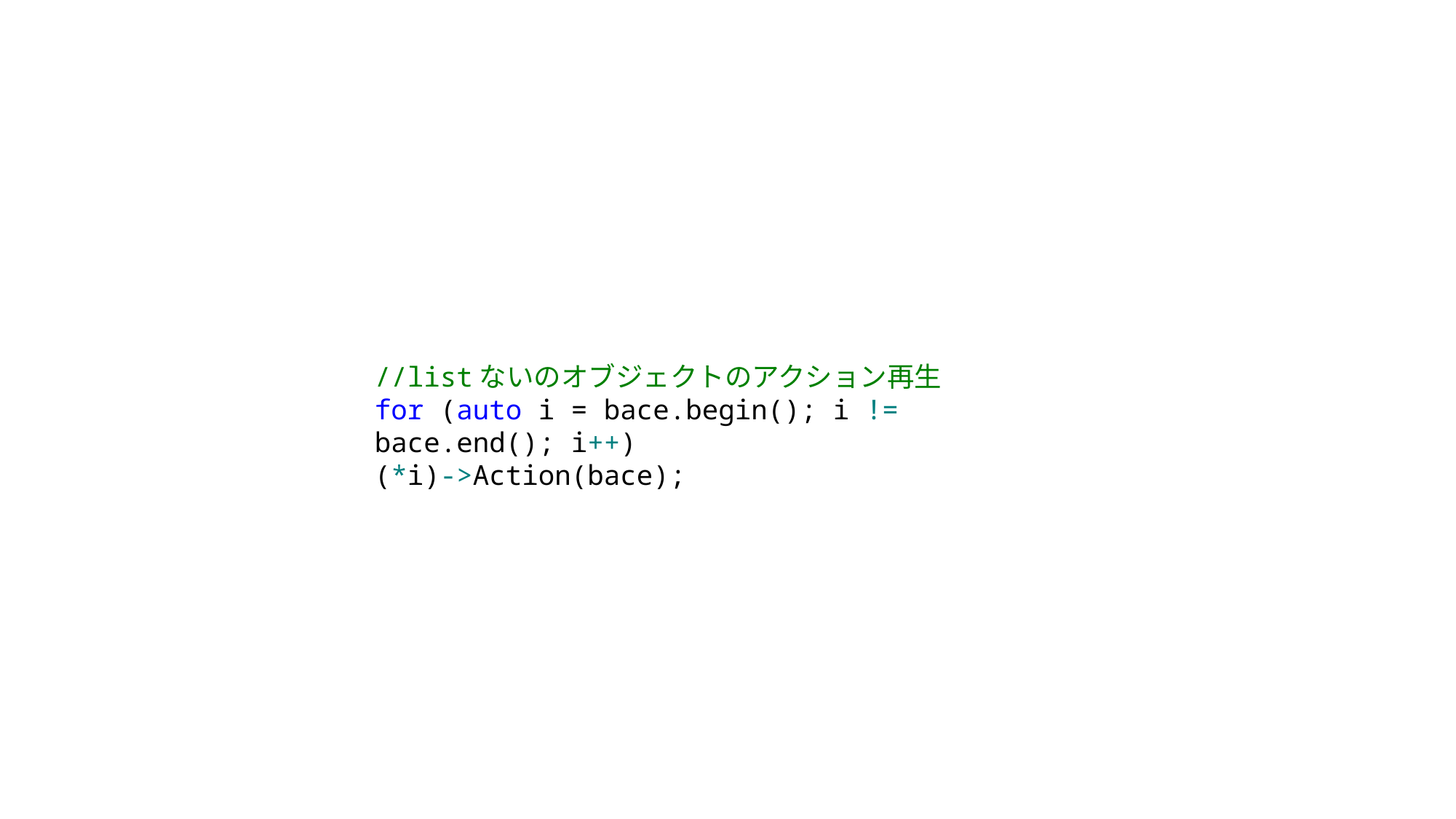

#
//listないのオブジェクトのアクション再生
for (auto i = bace.begin(); i != bace.end(); i++)
(*i)->Action(bace);